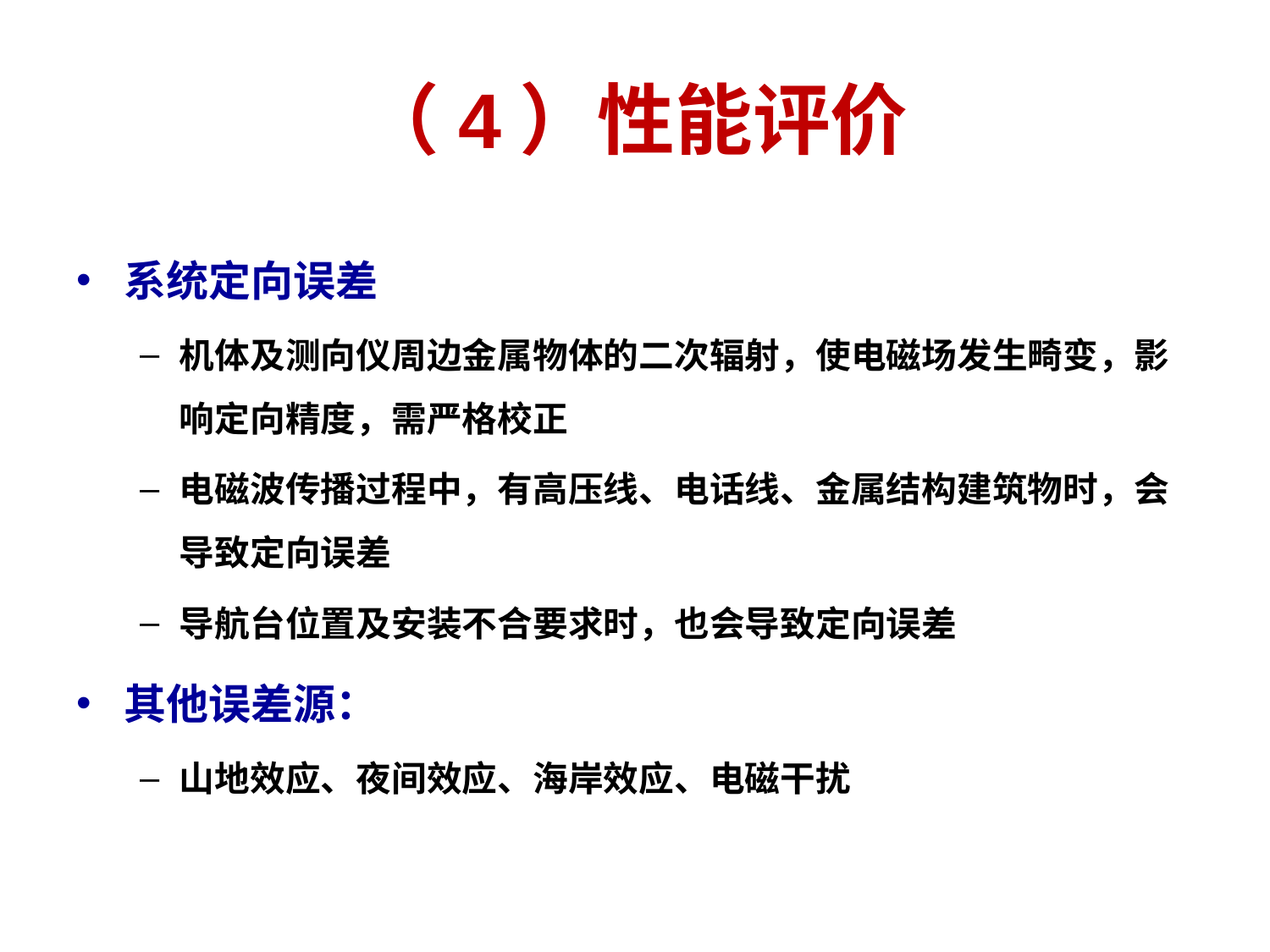

# （4）性能评价
系统定向误差
机体及测向仪周边金属物体的二次辐射，使电磁场发生畸变，影响定向精度，需严格校正
电磁波传播过程中，有高压线、电话线、金属结构建筑物时，会导致定向误差
导航台位置及安装不合要求时，也会导致定向误差
其他误差源：
山地效应、夜间效应、海岸效应、电磁干扰